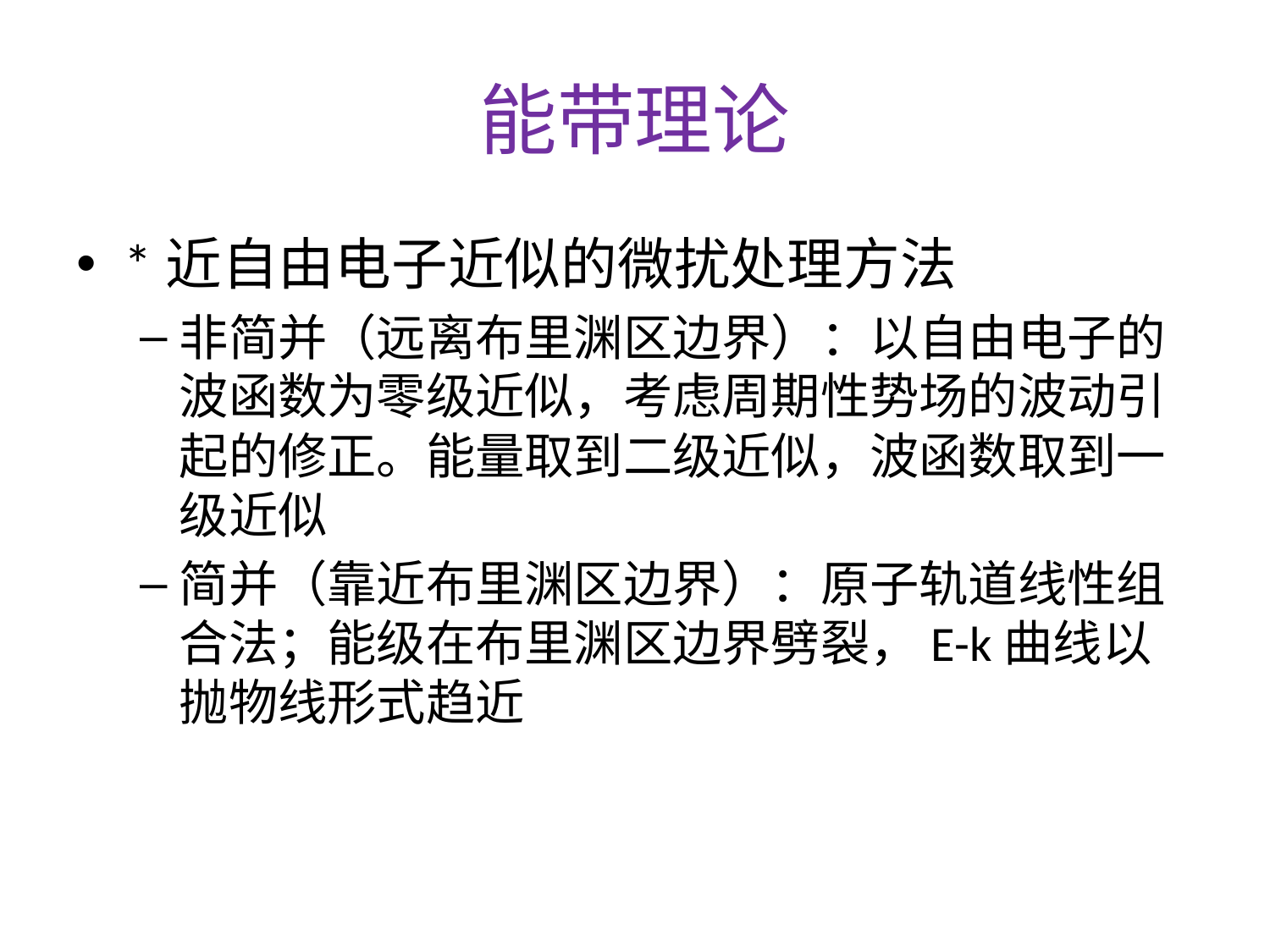

# 能带理论
*近自由电子近似的微扰处理方法
非简并（远离布里渊区边界）：以自由电子的波函数为零级近似，考虑周期性势场的波动引起的修正。能量取到二级近似，波函数取到一级近似
简并（靠近布里渊区边界）：原子轨道线性组合法；能级在布里渊区边界劈裂，E-k曲线以抛物线形式趋近